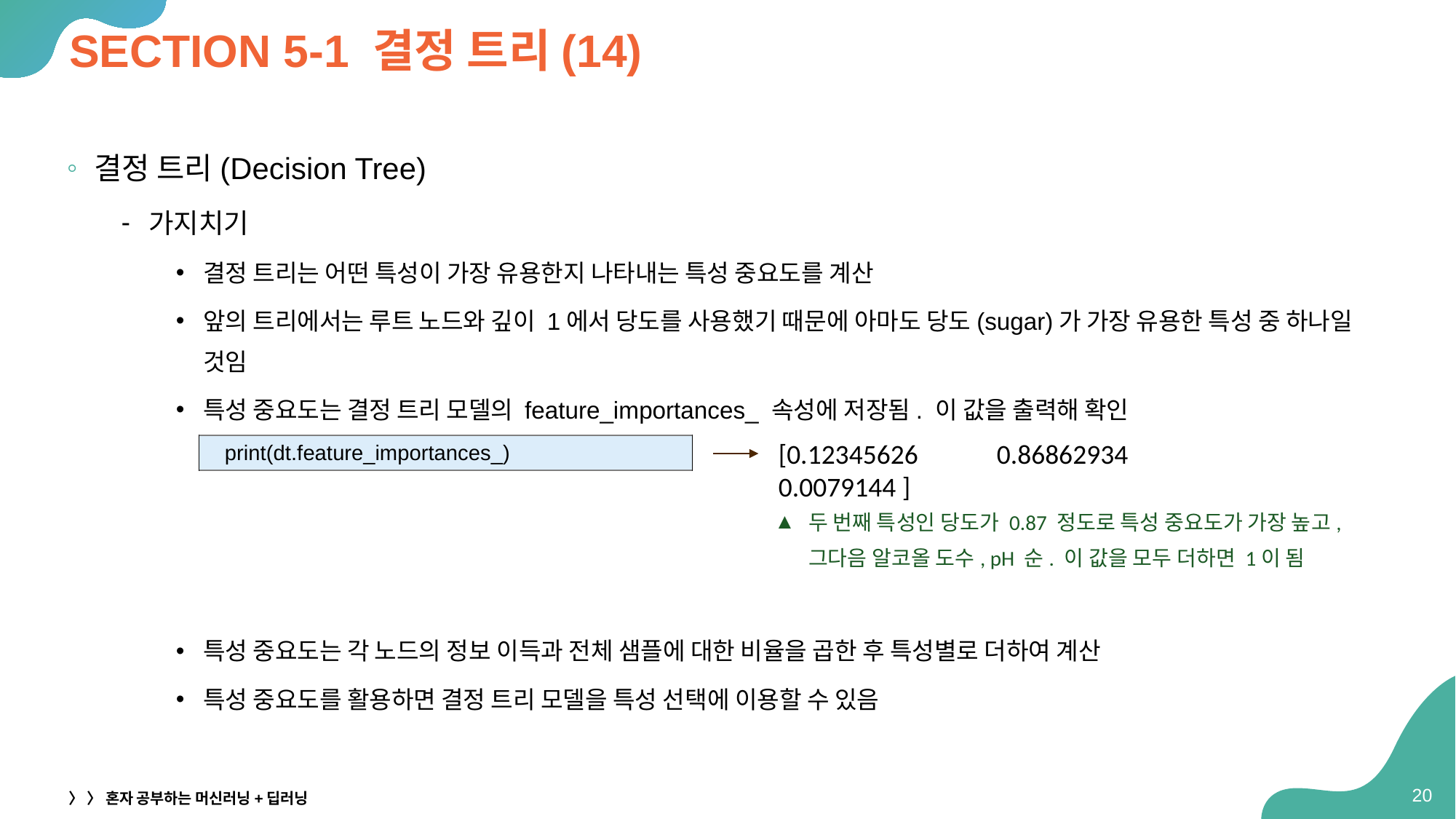

# SECTION 5-1 결정 트리(14)
결정 트리(Decision Tree)
가지치기
결정 트리는 어떤 특성이 가장 유용한지 나타내는 특성 중요도를 계산
앞의 트리에서는 루트 노드와 깊이 1에서 당도를 사용했기 때문에 아마도 당도(sugar)가 가장 유용한 특성 중 하나일 것임
특성 중요도는 결정 트리 모델의 feature_importances_ 속성에 저장됨. 이 값을 출력해 확인

특성 중요도는 각 노드의 정보 이득과 전체 샘플에 대한 비율을 곱한 후 특성별로 더하여 계산
특성 중요도를 활용하면 결정 트리 모델을 특성 선택에 이용할 수 있음
[0.12345626 	0.86862934	0.0079144 ]
| print(dt.feature\_importances\_) |
| --- |
두 번째 특성인 당도가 0.87 정도로 특성 중요도가 가장 높고,
그다음 알코올 도수, pH 순. 이 값을 모두 더하면 1이 됨
20
〉 〉 혼자 공부하는 머신러닝+딥러닝